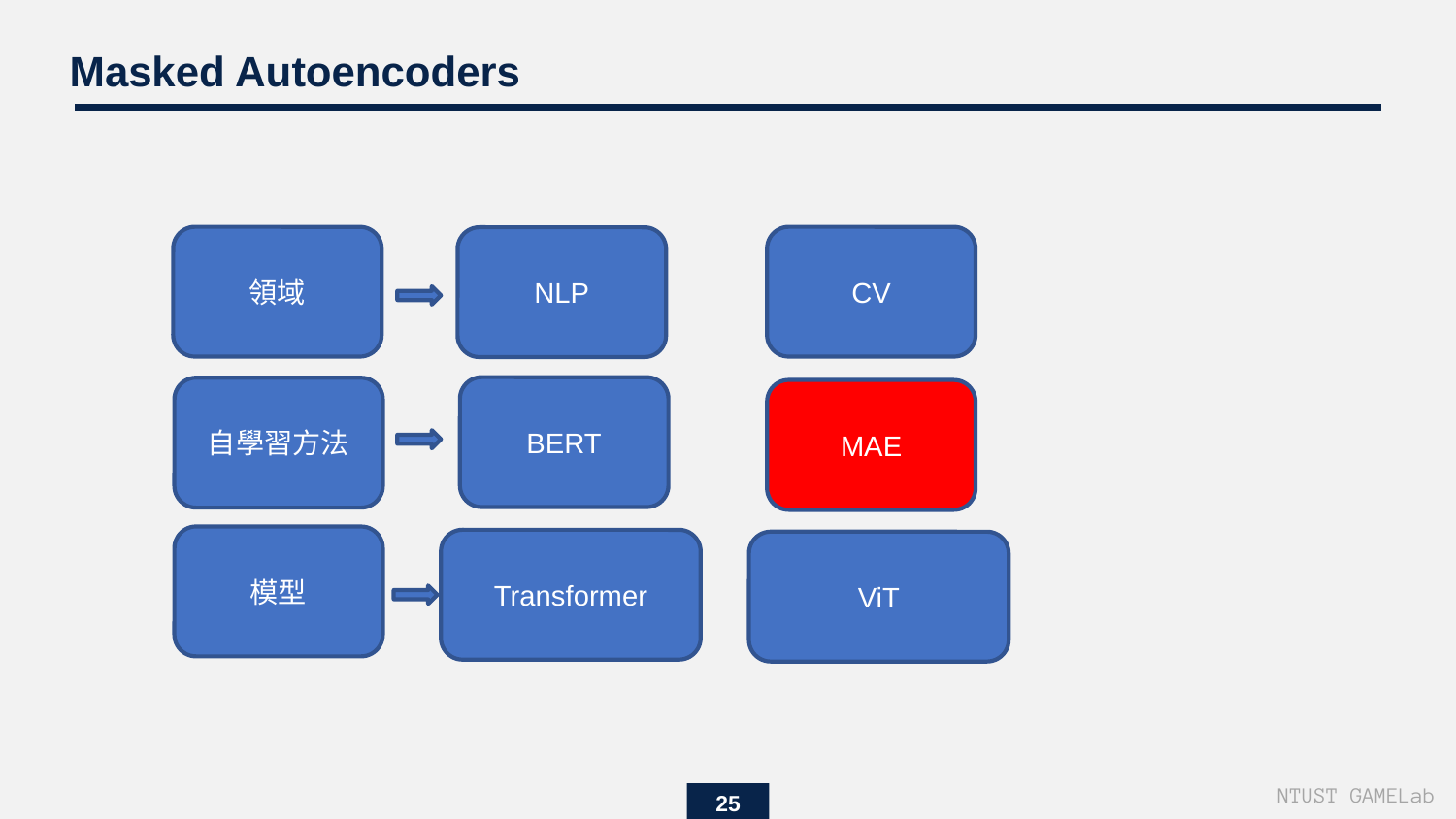

Masked Autoencoders

領域
CV
NLP

BERT
自學習方法
MAE

模型
Transformer
ViT

NTUST GAMELab
25